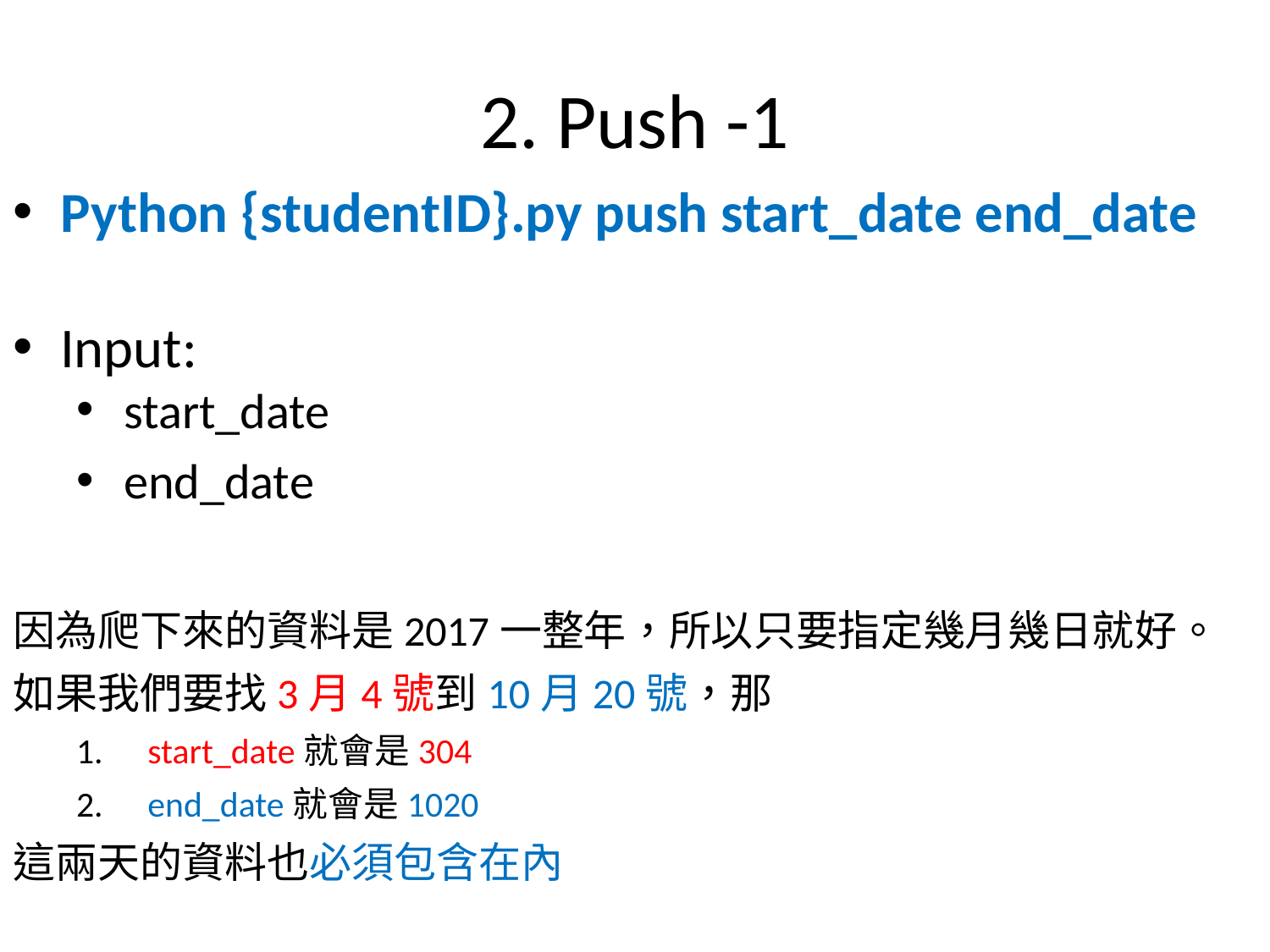

# 2. Push -1
Python {studentID}.py push start_date end_date

Input:
start_date
end_date

因為爬下來的資料是2017一整年，所以只要指定幾月幾日就好。
如果我們要找3月4號到10月20號，那
start_date就會是304
end_date就會是1020
這兩天的資料也必須包含在內